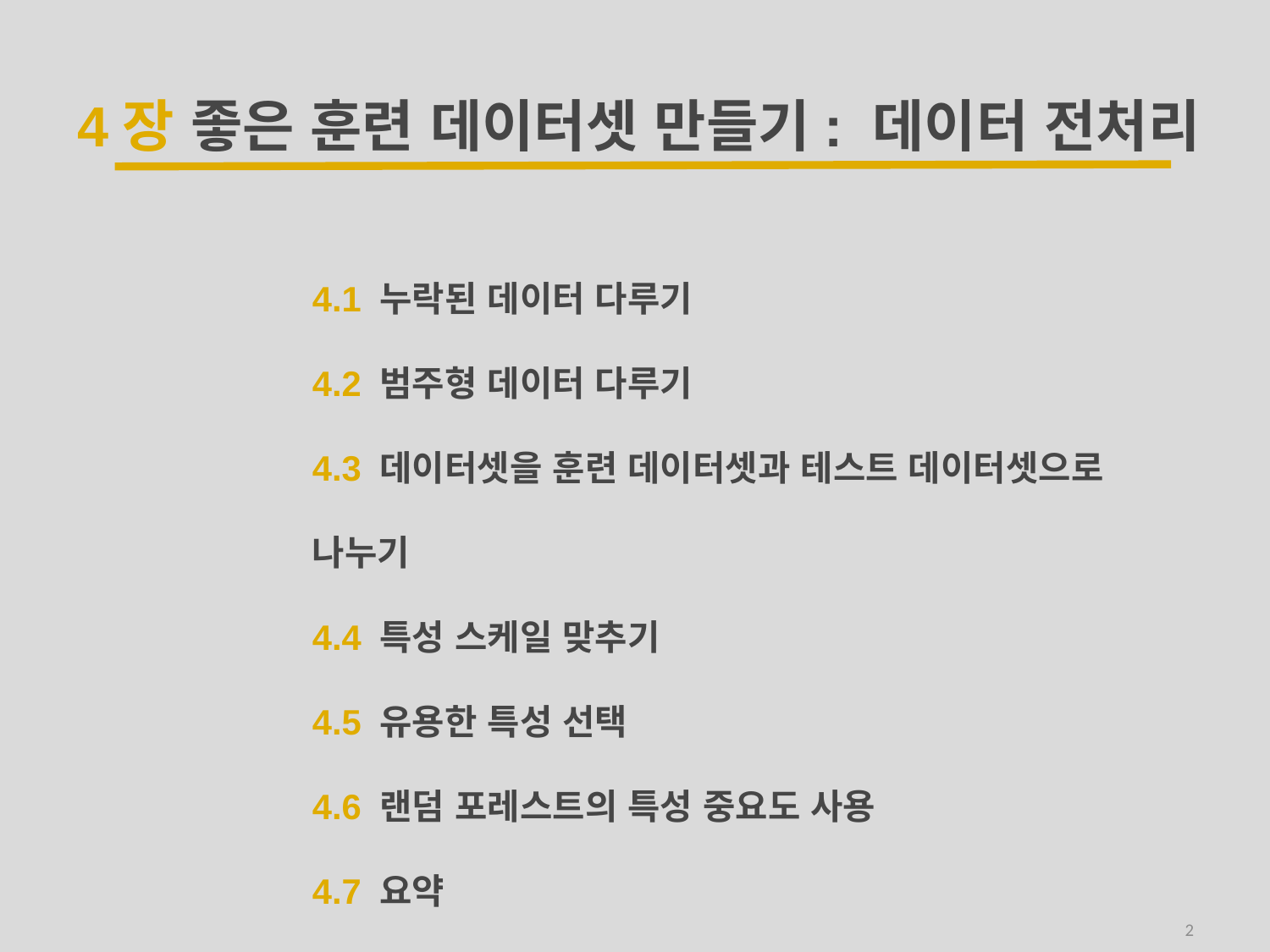

4장 좋은 훈련 데이터셋 만들기: 데이터 전처리
4.1 누락된 데이터 다루기
4.2 범주형 데이터 다루기
4.3 데이터셋을 훈련 데이터셋과 테스트 데이터셋으로 나누기
4.4 특성 스케일 맞추기
4.5 유용한 특성 선택
4.6 랜덤 포레스트의 특성 중요도 사용
4.7 요약
2